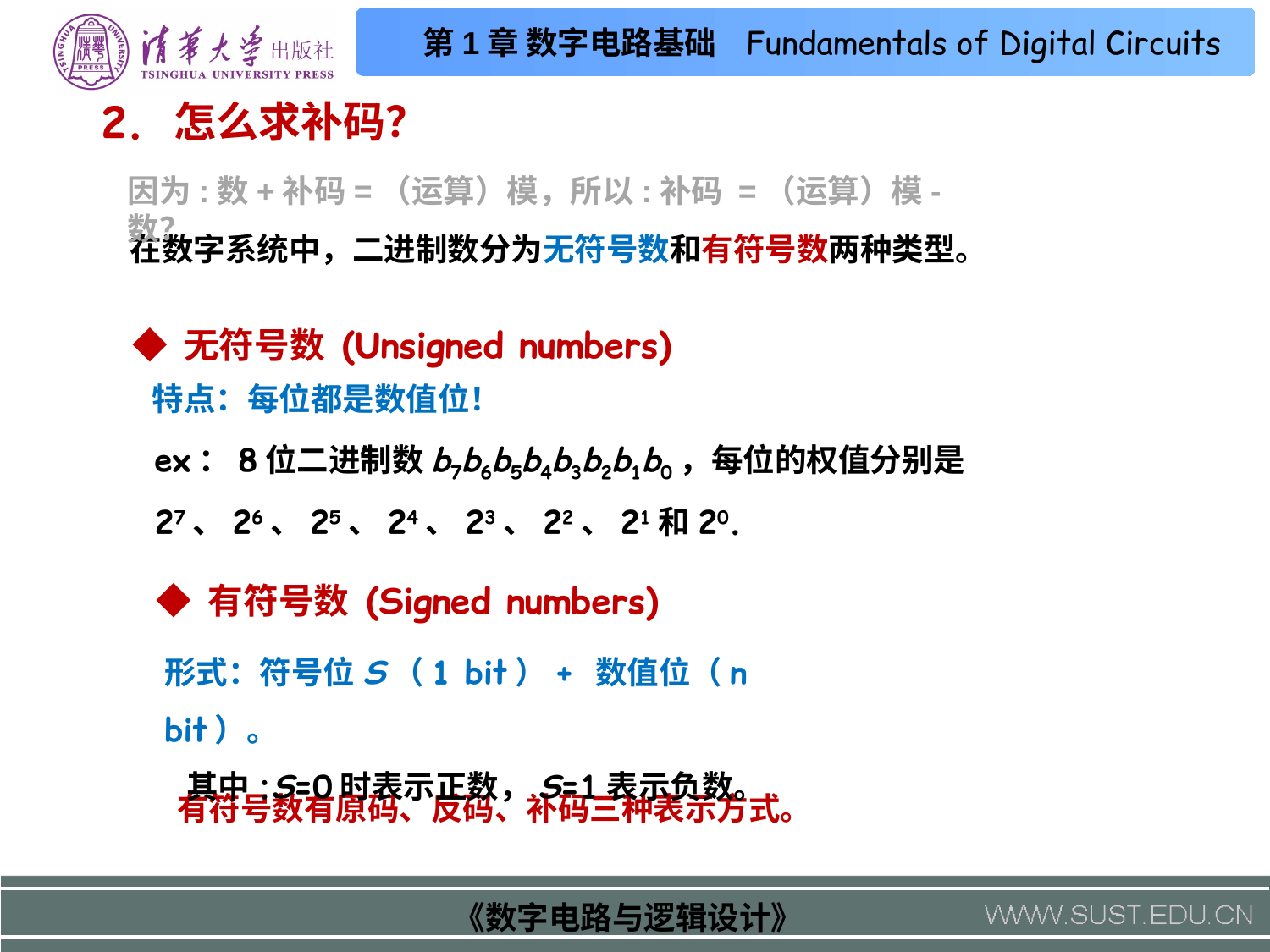

2. 怎么求补码？
因为:数+补码=（运算）模，所以:补码 =（运算）模-数？
在数字系统中，二进制数分为无符号数和有符号数两种类型。
◆ 无符号数 (Unsigned numbers)
特点：每位都是数值位！
ex：8位二进制数b7b6b5b4b3b2b1b0，每位的权值分别是27、26、25、24、23、22、21和20.
◆ 有符号数 (Signed numbers)
形式：符号位S（1 bit）+ 数值位（n bit）。
  其中:S=0时表示正数，S=1表示负数。
有符号数有原码、反码、补码三种表示方式。